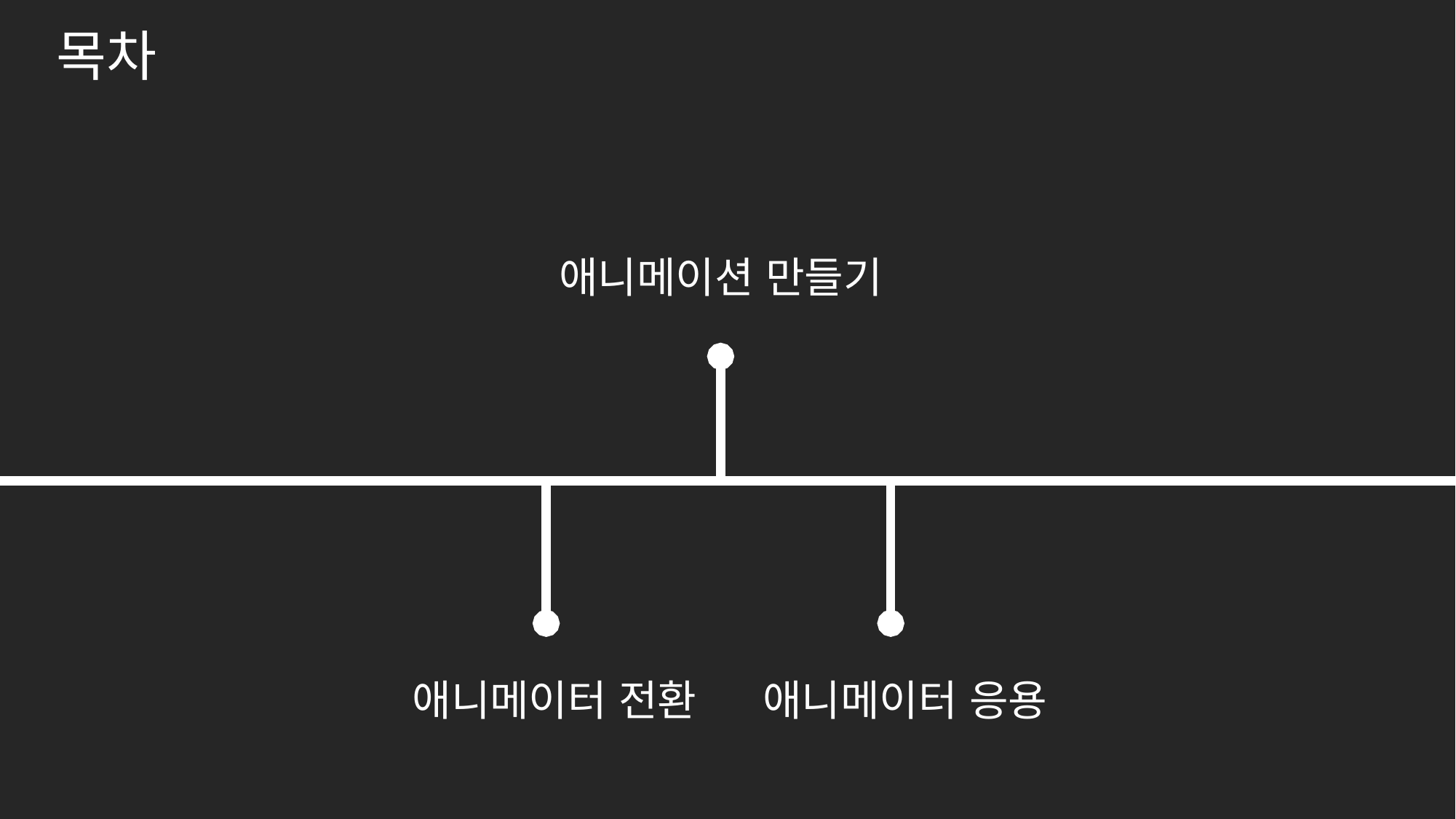

목차
애니메이션 만들기
애니메이터 전환
애니메이터 응용